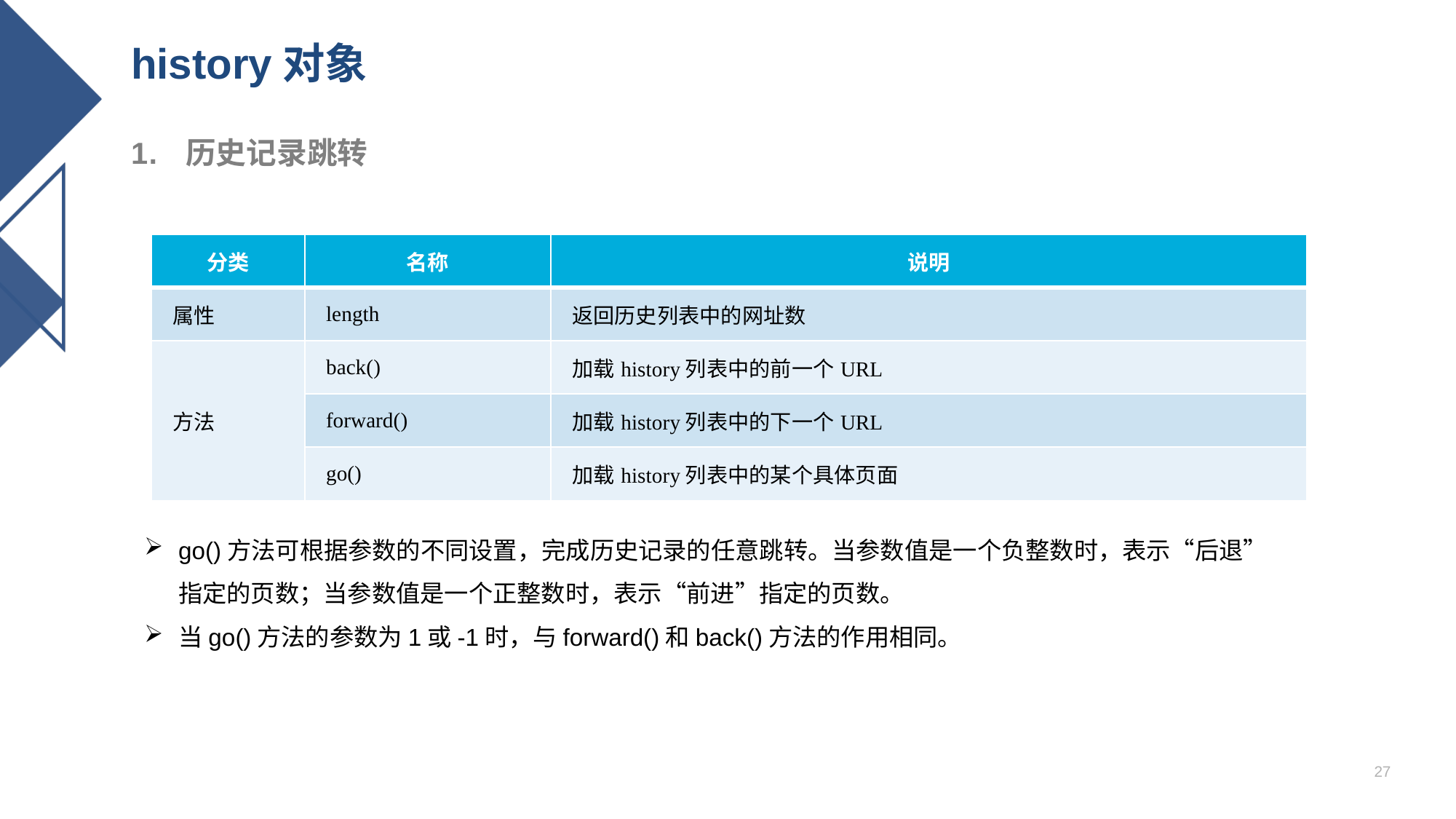

# history对象
历史记录跳转
| 分类 | 名称 | 说明 |
| --- | --- | --- |
| 属性 | length | 返回历史列表中的网址数 |
| 方法 | back() | 加载history列表中的前一个URL |
|  | forward() | 加载history列表中的下一个URL |
|  | go() | 加载history列表中的某个具体页面 |
go()方法可根据参数的不同设置，完成历史记录的任意跳转。当参数值是一个负整数时，表示“后退”指定的页数；当参数值是一个正整数时，表示“前进”指定的页数。
当go()方法的参数为1或-1时，与forward()和back()方法的作用相同。
27